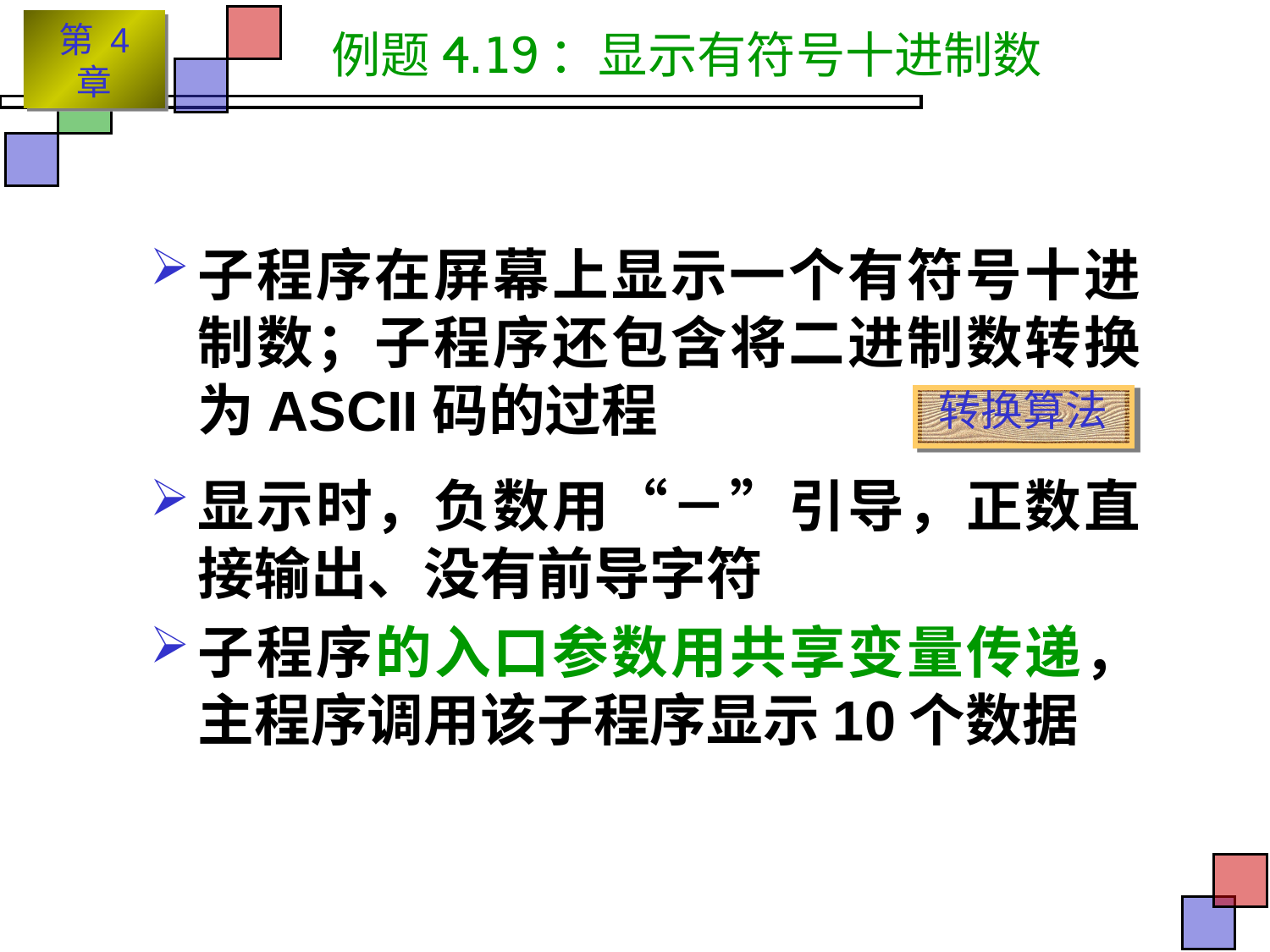

# 例题4.19：显示有符号十进制数
子程序在屏幕上显示一个有符号十进制数；子程序还包含将二进制数转换为ASCII码的过程
显示时，负数用“－”引导，正数直接输出、没有前导字符
子程序的入口参数用共享变量传递，主程序调用该子程序显示10个数据
转换算法